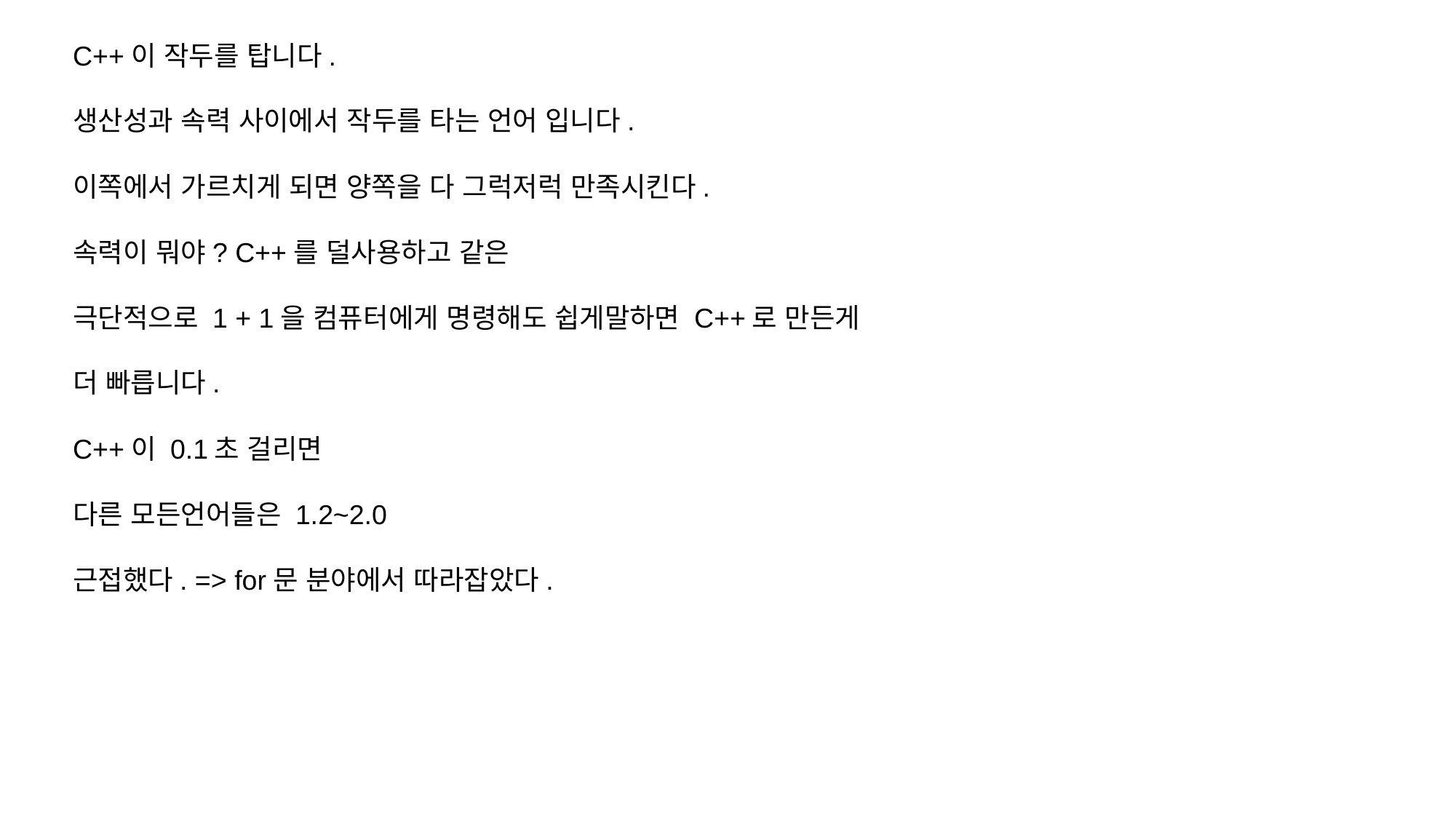

C++이 작두를 탑니다.

생산성과 속력 사이에서 작두를 타는 언어 입니다.

이쪽에서 가르치게 되면 양쪽을 다 그럭저럭 만족시킨다.

속력이 뭐야? C++를 덜사용하고 같은

극단적으로 1 + 1을 컴퓨터에게 명령해도 쉽게말하면 C++로 만든게

더 빠릅니다.

C++이 0.1초 걸리면

다른 모든언어들은 1.2~2.0

근접했다. => for문 분야에서 따라잡았다.